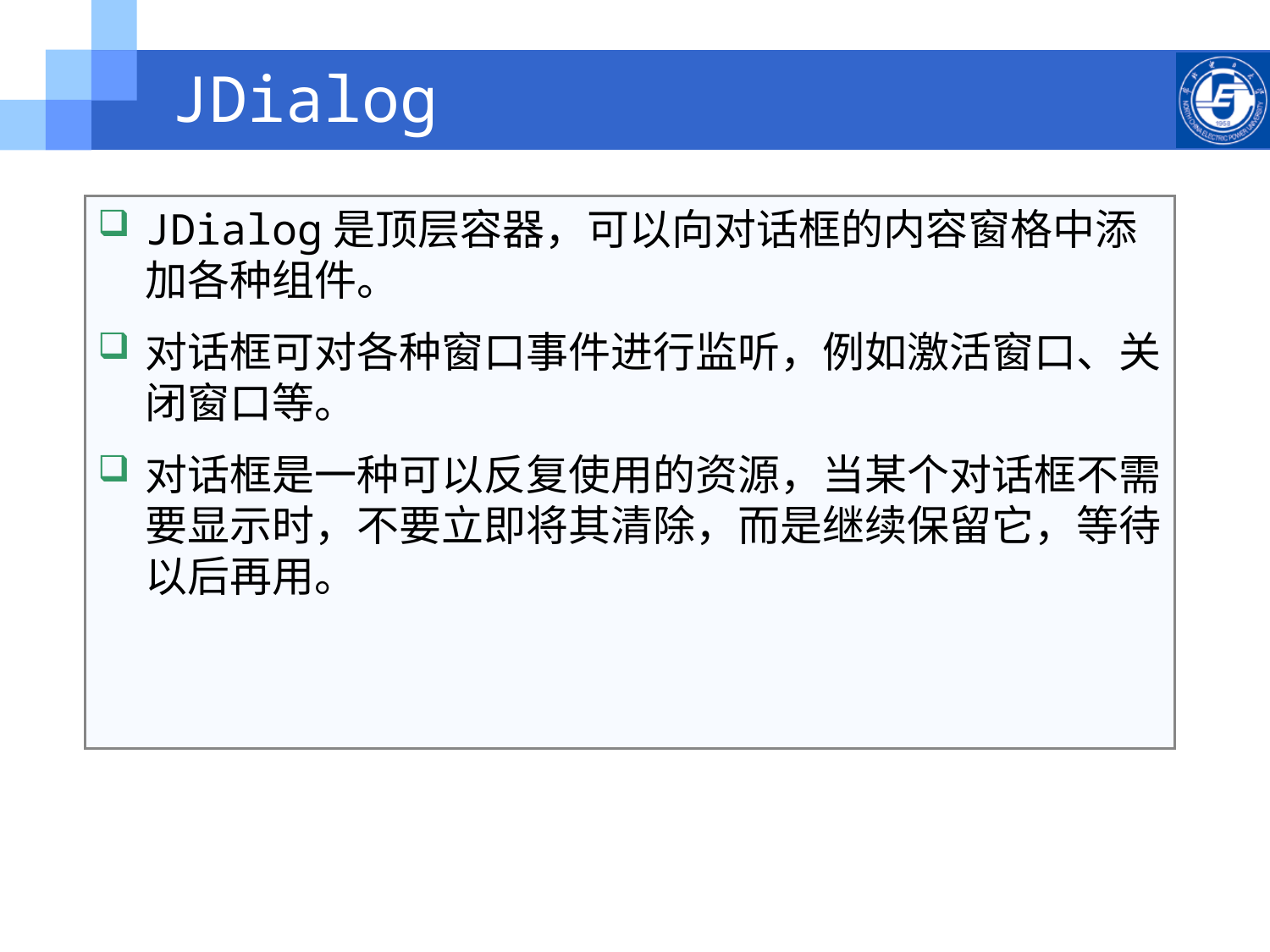

# JDialog
JDialog是顶层容器，可以向对话框的内容窗格中添加各种组件。
对话框可对各种窗口事件进行监听，例如激活窗口、关闭窗口等。
对话框是一种可以反复使用的资源，当某个对话框不需要显示时，不要立即将其清除，而是继续保留它，等待以后再用。